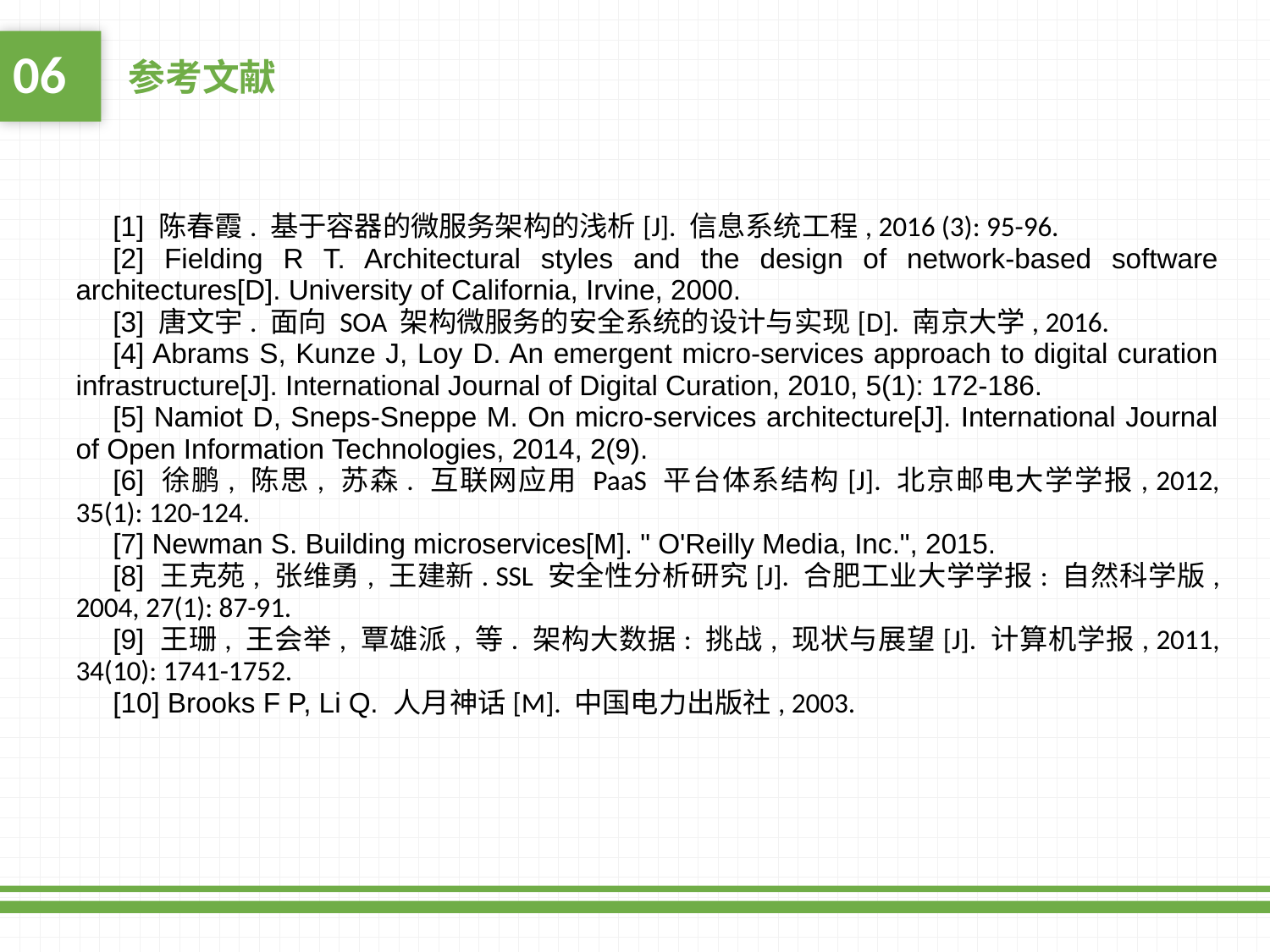

06
参考文献
[1] 陈春霞. 基于容器的微服务架构的浅析[J]. 信息系统工程, 2016 (3): 95-96.
[2] Fielding R T. Architectural styles and the design of network-based software architectures[D]. University of California, Irvine, 2000.
[3] 唐文宇. 面向 SOA 架构微服务的安全系统的设计与实现[D]. 南京大学, 2016.
[4] Abrams S, Kunze J, Loy D. An emergent micro-services approach to digital curation infrastructure[J]. International Journal of Digital Curation, 2010, 5(1): 172-186.
[5] Namiot D, Sneps-Sneppe M. On micro-services architecture[J]. International Journal of Open Information Technologies, 2014, 2(9).
[6] 徐鹏, 陈思, 苏森. 互联网应用 PaaS 平台体系结构[J]. 北京邮电大学学报, 2012, 35(1): 120-124.
[7] Newman S. Building microservices[M]. " O'Reilly Media, Inc.", 2015.
[8] 王克苑, 张维勇, 王建新. SSL 安全性分析研究[J]. 合肥工业大学学报: 自然科学版, 2004, 27(1): 87-91.
[9] 王珊, 王会举, 覃雄派, 等. 架构大数据: 挑战, 现状与展望[J]. 计算机学报, 2011, 34(10): 1741-1752.
[10] Brooks F P, Li Q. 人月神话[M]. 中国电力出版社, 2003.